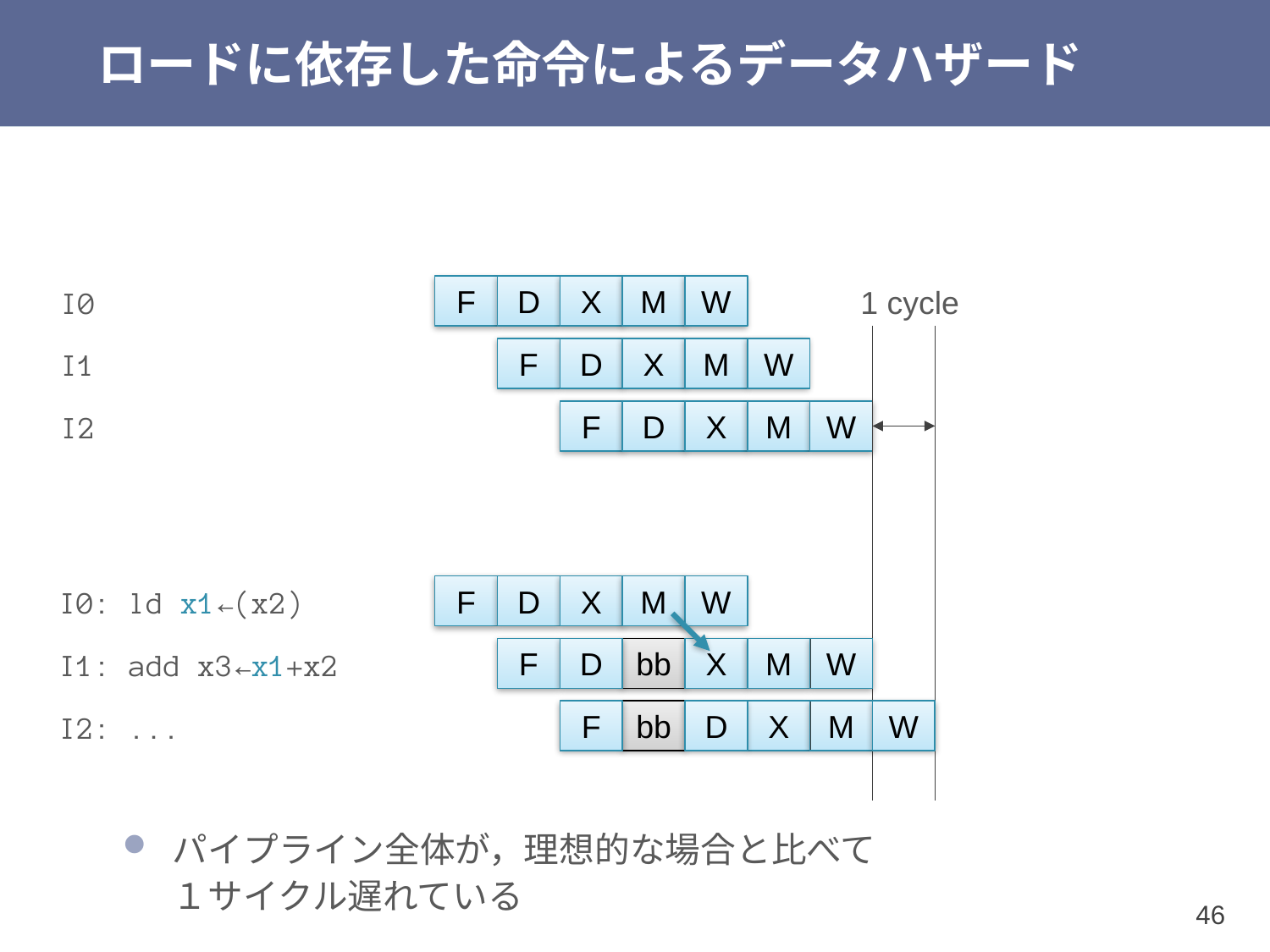

# ロードに依存した命令によるデータハザード
I0
F
D
X
M
W
1 cycle
I1
F
D
X
M
W
I2
F
D
X
M
W
I0: ld x1←(x2)
F
D
X
M
W
I1: add x3←x1+x2
F
D
bb
X
M
W
I2: ...
F
bb
D
X
M
W
パイプライン全体が，理想的な場合と比べて
１サイクル遅れている